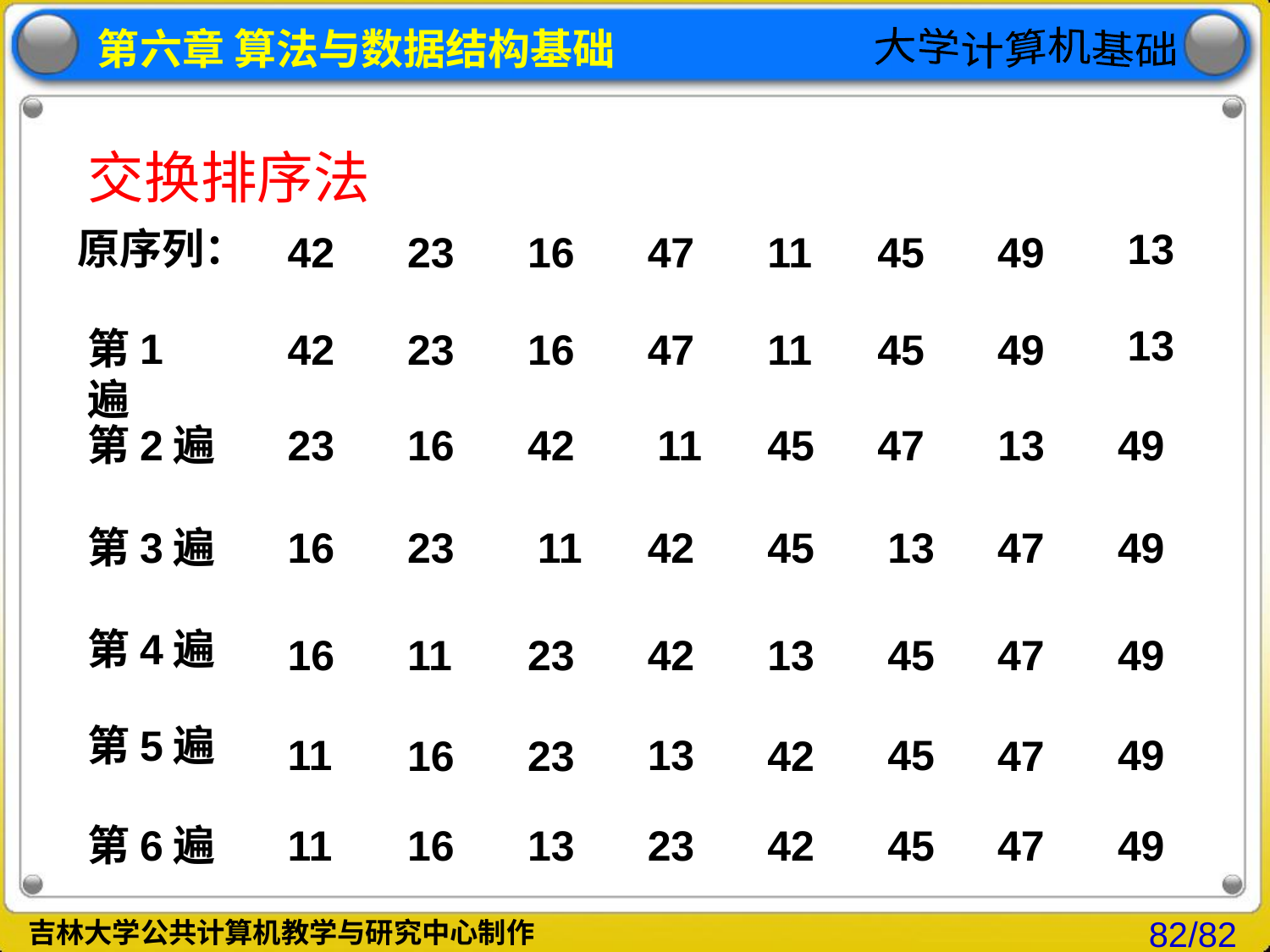

# 交换排序法
原序列：
13
42
23
16
47
11
45
49
13
第1 遍
42
23
16
47
11
45
49
第2遍
23
16
42
11
45
47
13
49
16
23
11
42
45
13
49
第3遍
47
第4遍
16
42
45
49
11
23
13
47
第5遍
11
13
45
49
16
23
42
47
11
23
45
49
第6遍
16
13
42
47
82/82